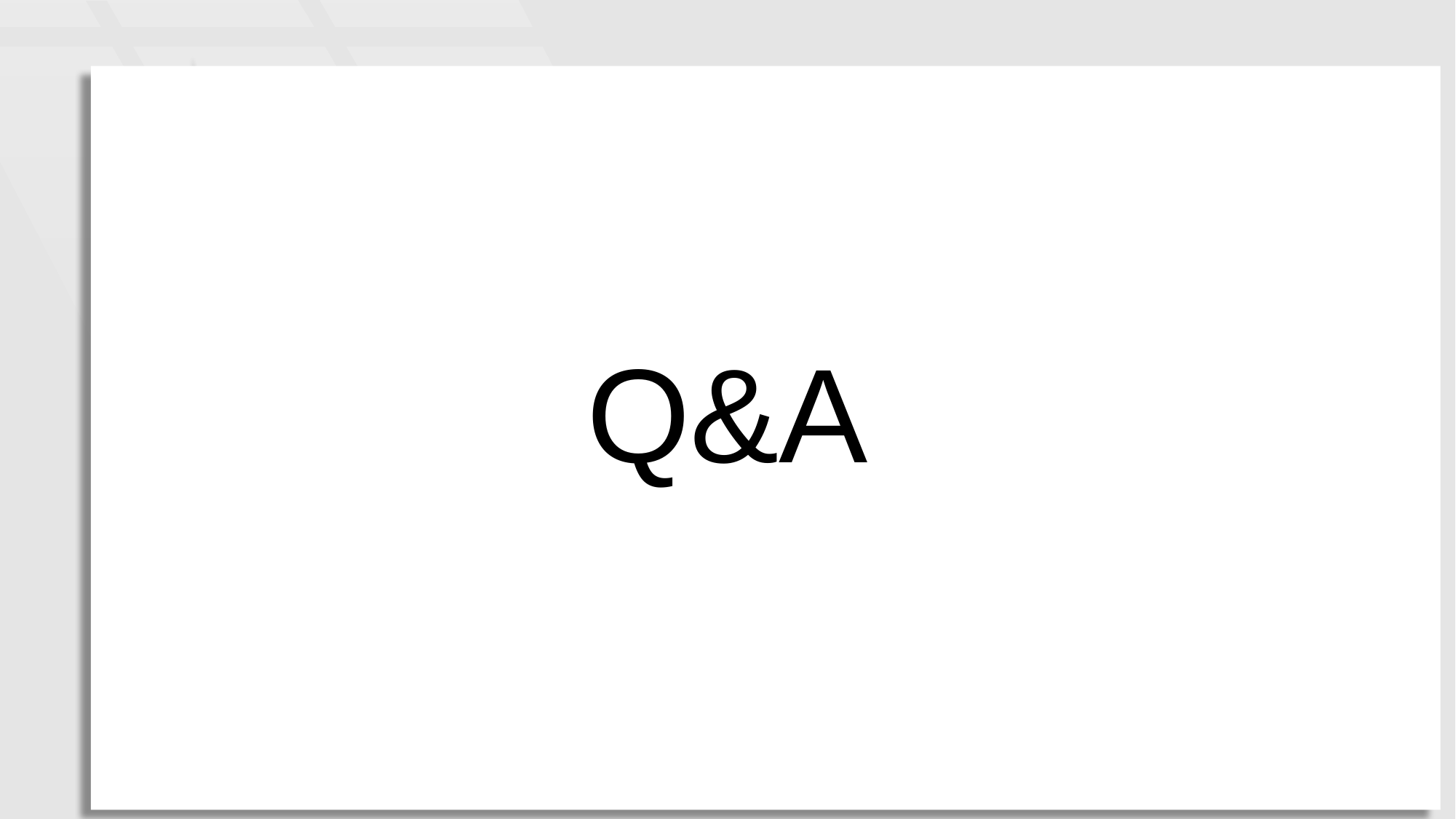

프로젝트 계획 및 경과
현 프로젝트 상황

오
Q&A